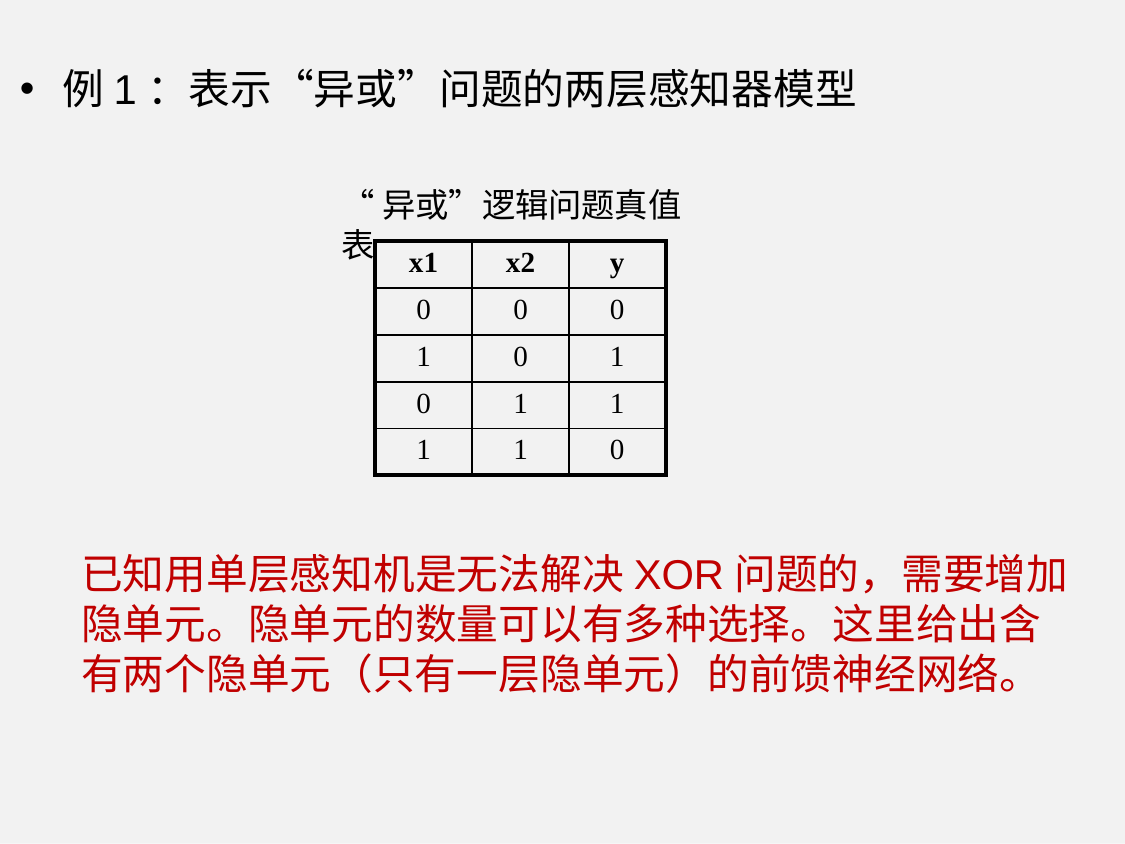

例1：表示“异或”问题的两层感知器模型
“异或”逻辑问题真值表
| x1 | x2 | y |
| --- | --- | --- |
| 0 | 0 | 0 |
| 1 | 0 | 1 |
| 0 | 1 | 1 |
| 1 | 1 | 0 |
已知用单层感知机是无法解决XOR问题的，需要增加隐单元。隐单元的数量可以有多种选择。这里给出含有两个隐单元（只有一层隐单元）的前馈神经网络。